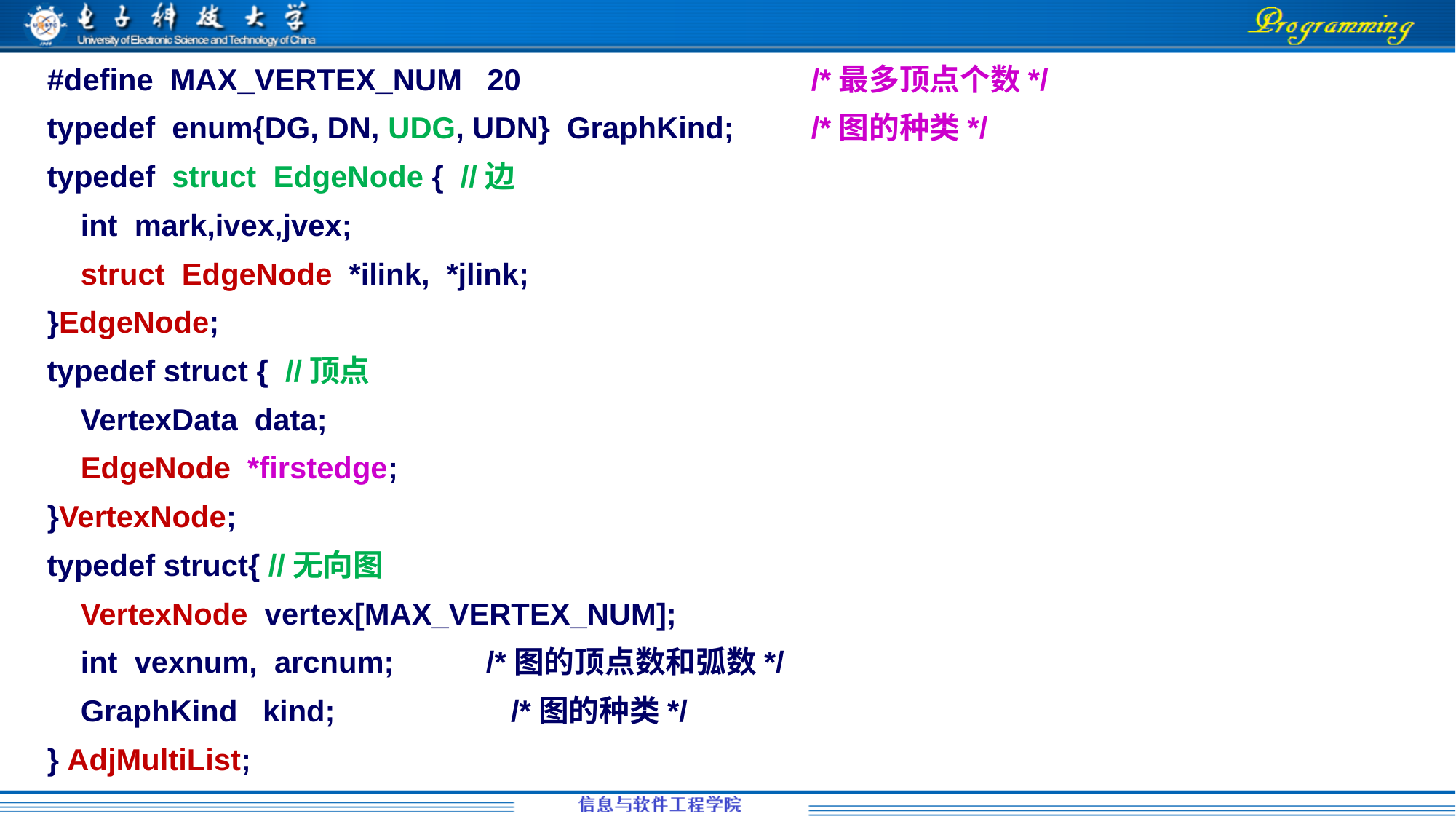

#define  MAX_VERTEX_NUM   20 			/*最多顶点个数*/
typedef  enum{DG, DN, UDG, UDN}  GraphKind;	/*图的种类*/
typedef  struct  EdgeNode {  //边
    int  mark,ivex,jvex;
    struct  EdgeNode  *ilink,  *jlink;
}EdgeNode;
typedef struct {  //顶点
    VertexData  data;
    EdgeNode  *firstedge;
}VertexNode;
typedef struct{ //无向图
    VertexNode  vertex[MAX_VERTEX_NUM];
    int  vexnum,  arcnum;           /*图的顶点数和弧数*/
    GraphKind   kind;                     /*图的种类*/
} AdjMultiList;